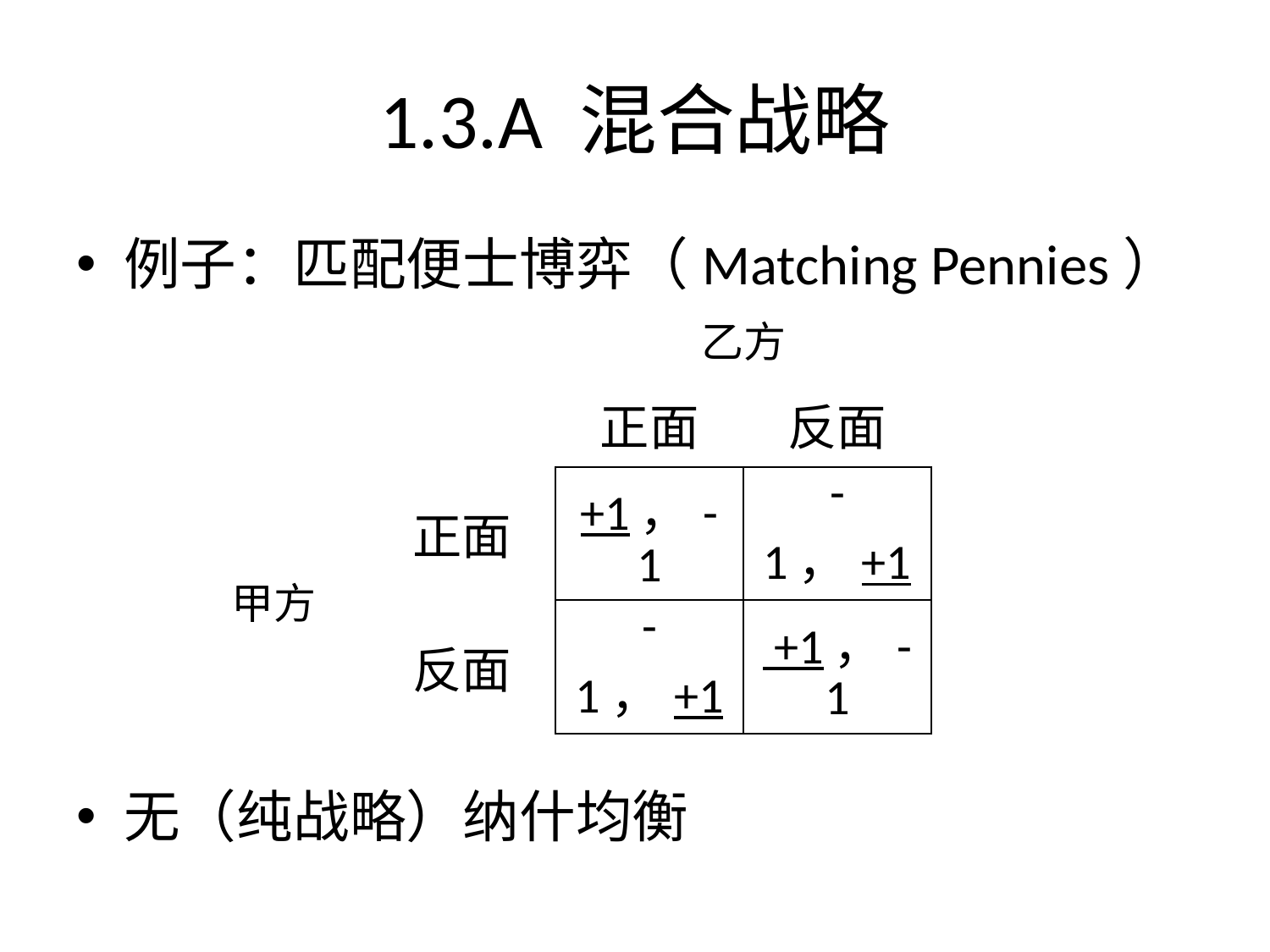

# 1.3.A 混合战略
例子：匹配便士博弈（Matching Pennies）

无（纯战略）纳什均衡

|  |  | 乙方 |  |
| --- | --- | --- | --- |
|  |  | 正面 | 反面 |
| 甲方 | 正面 | +1，-1 | -1，+1 |
|  | 反面 | -1，+1 | +1，-1 |